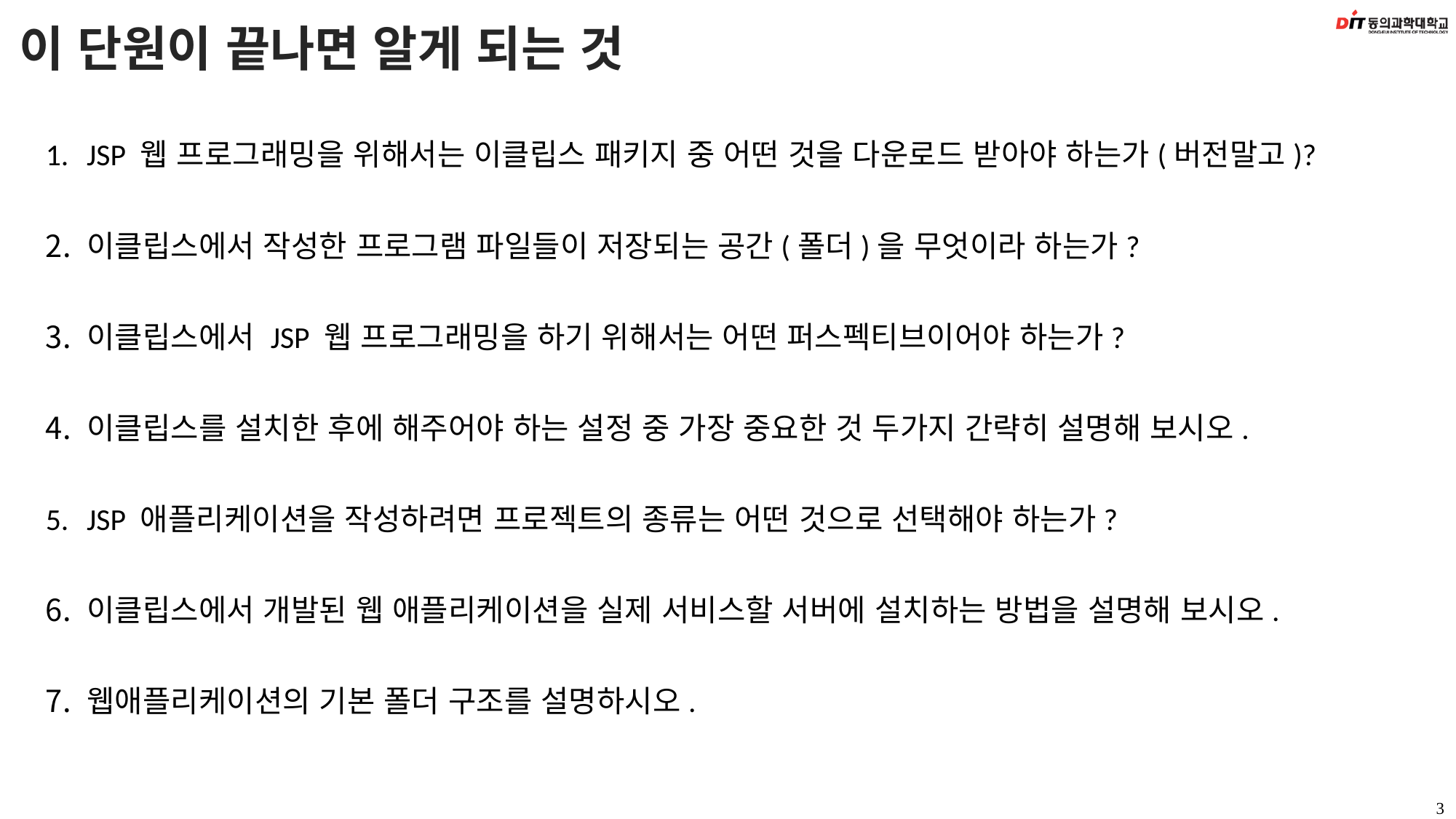

# 이 단원이 끝나면 알게 되는 것
JSP 웹 프로그래밍을 위해서는 이클립스 패키지 중 어떤 것을 다운로드 받아야 하는가(버전말고)?
이클립스에서 작성한 프로그램 파일들이 저장되는 공간(폴더)을 무엇이라 하는가?
이클립스에서 JSP 웹 프로그래밍을 하기 위해서는 어떤 퍼스펙티브이어야 하는가?
이클립스를 설치한 후에 해주어야 하는 설정 중 가장 중요한 것 두가지 간략히 설명해 보시오.
JSP 애플리케이션을 작성하려면 프로젝트의 종류는 어떤 것으로 선택해야 하는가?
이클립스에서 개발된 웹 애플리케이션을 실제 서비스할 서버에 설치하는 방법을 설명해 보시오.
웹애플리케이션의 기본 폴더 구조를 설명하시오.

3